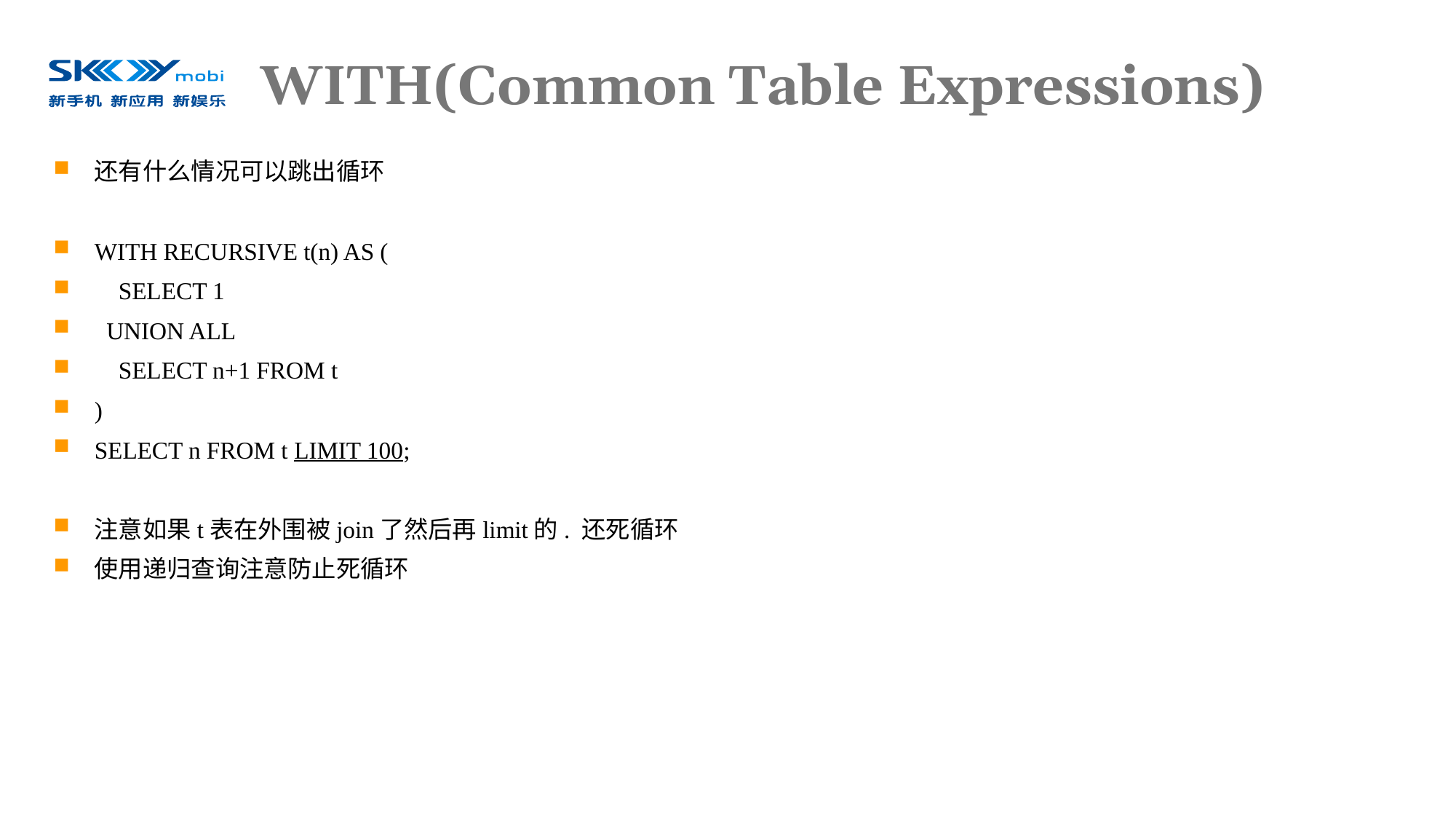

# WITH(Common Table Expressions)
还有什么情况可以跳出循环

WITH RECURSIVE t(n) AS (
    SELECT 1
  UNION ALL
    SELECT n+1 FROM t
)
SELECT n FROM t LIMIT 100;

注意如果t表在外围被join了然后再limit的. 还死循环
使用递归查询注意防止死循环